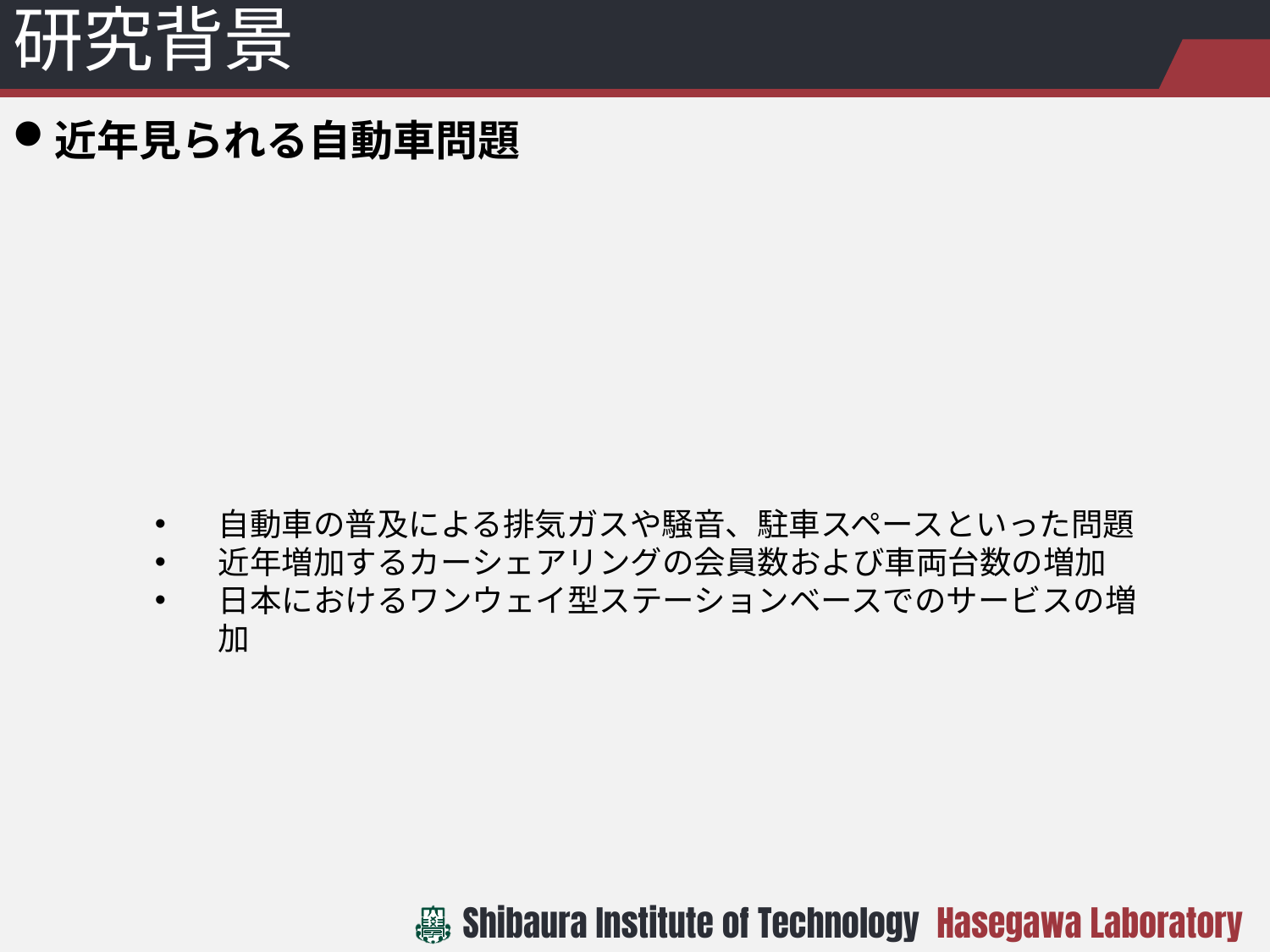

# 研究背景
近年見られる自動車問題
自動車の普及による排気ガスや騒音、駐車スペースといった問題
近年増加するカーシェアリングの会員数および車両台数の増加
日本におけるワンウェイ型ステーションベースでのサービスの増加